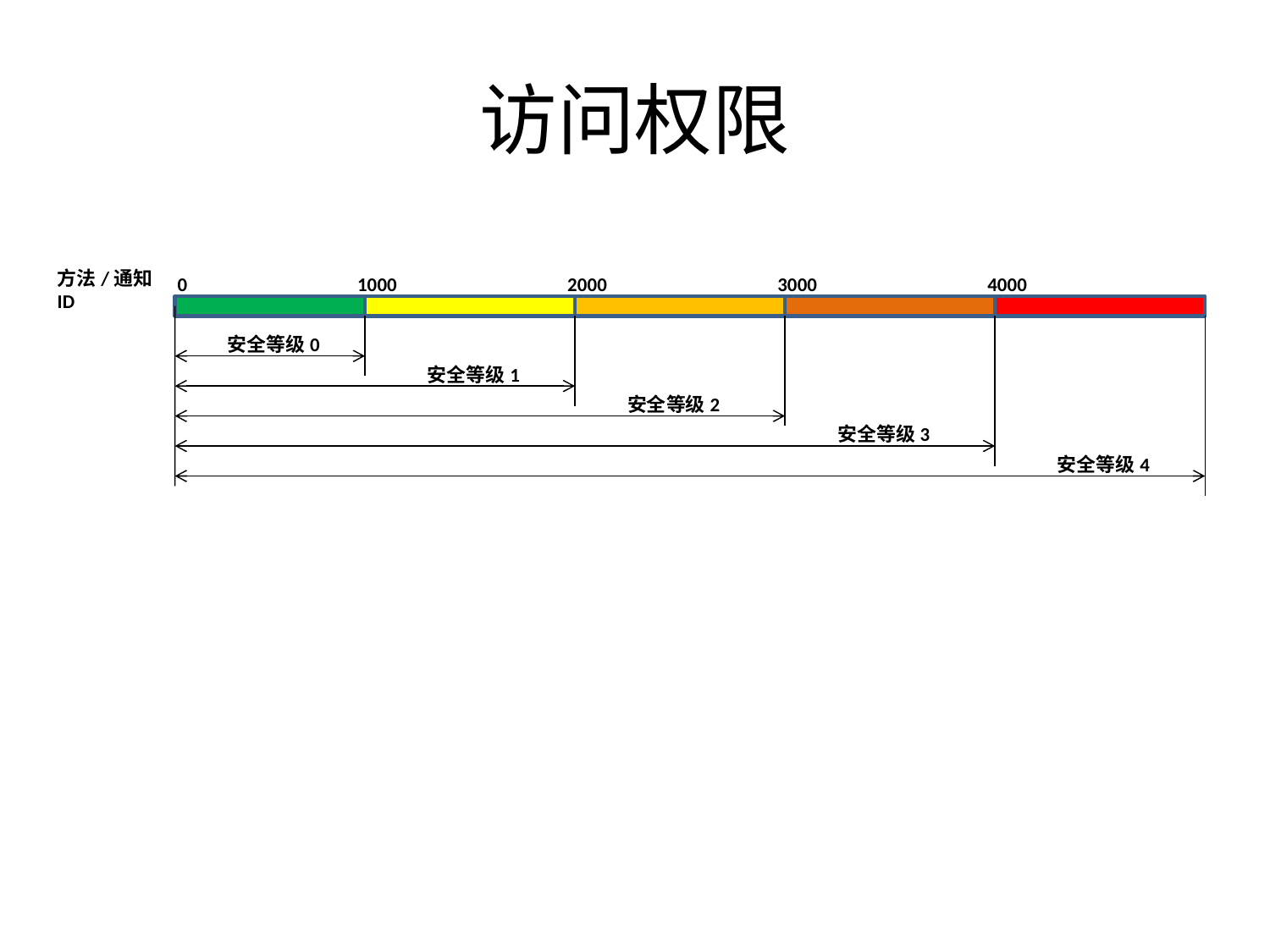

# 访问权限
方法/通知ID
0
1000
2000
3000
4000

安全等级0
安全等级1
安全等级2
安全等级3
安全等级4